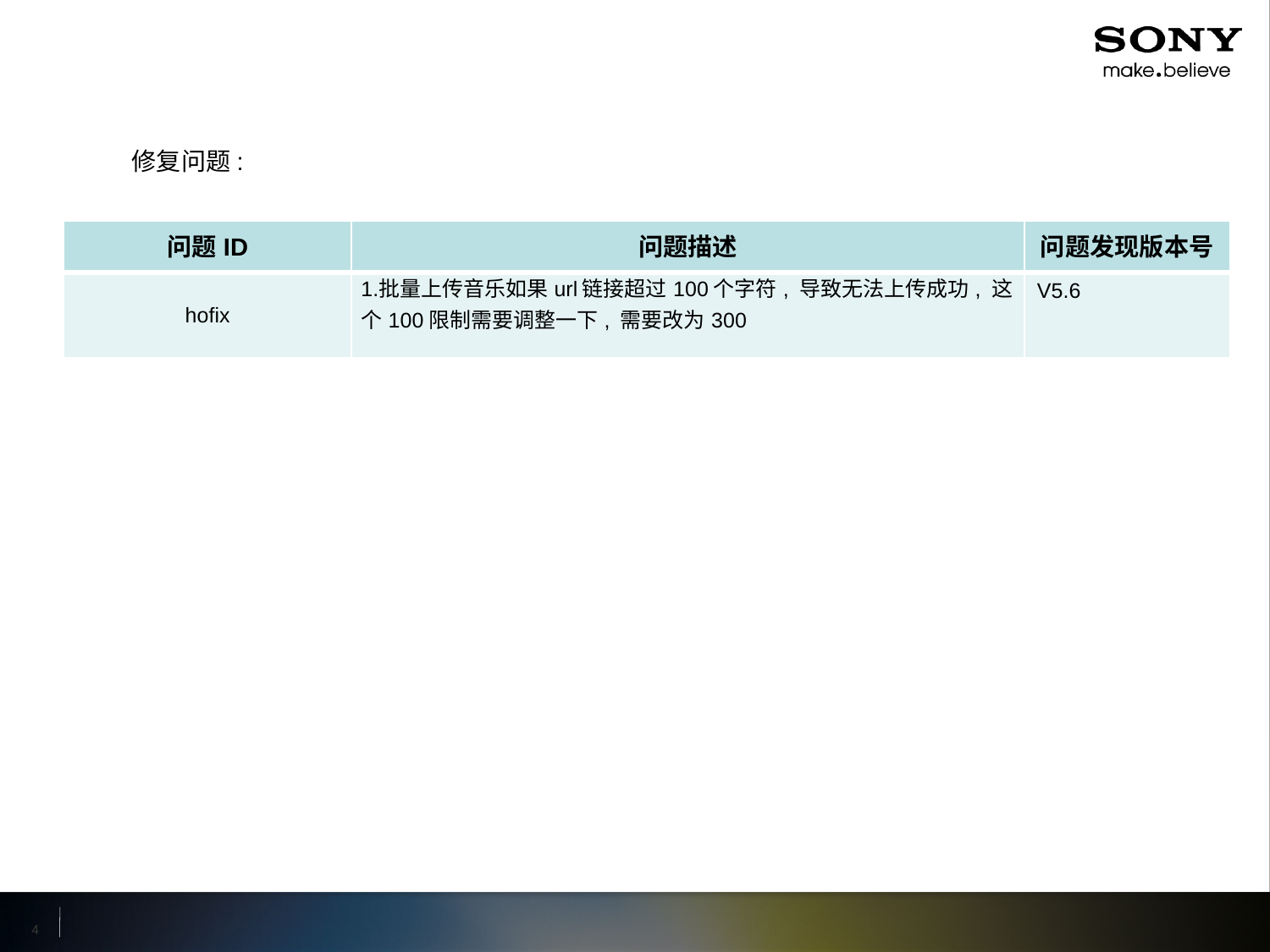

修复问题:

| 问题ID | 问题描述 | 问题发现版本号 |
| --- | --- | --- |
| hofix | 批量上传音乐如果url链接超过100个字符, 导致无法上传成功, 这个100限制需要调整一下, 需要改为300 | V5.6 |